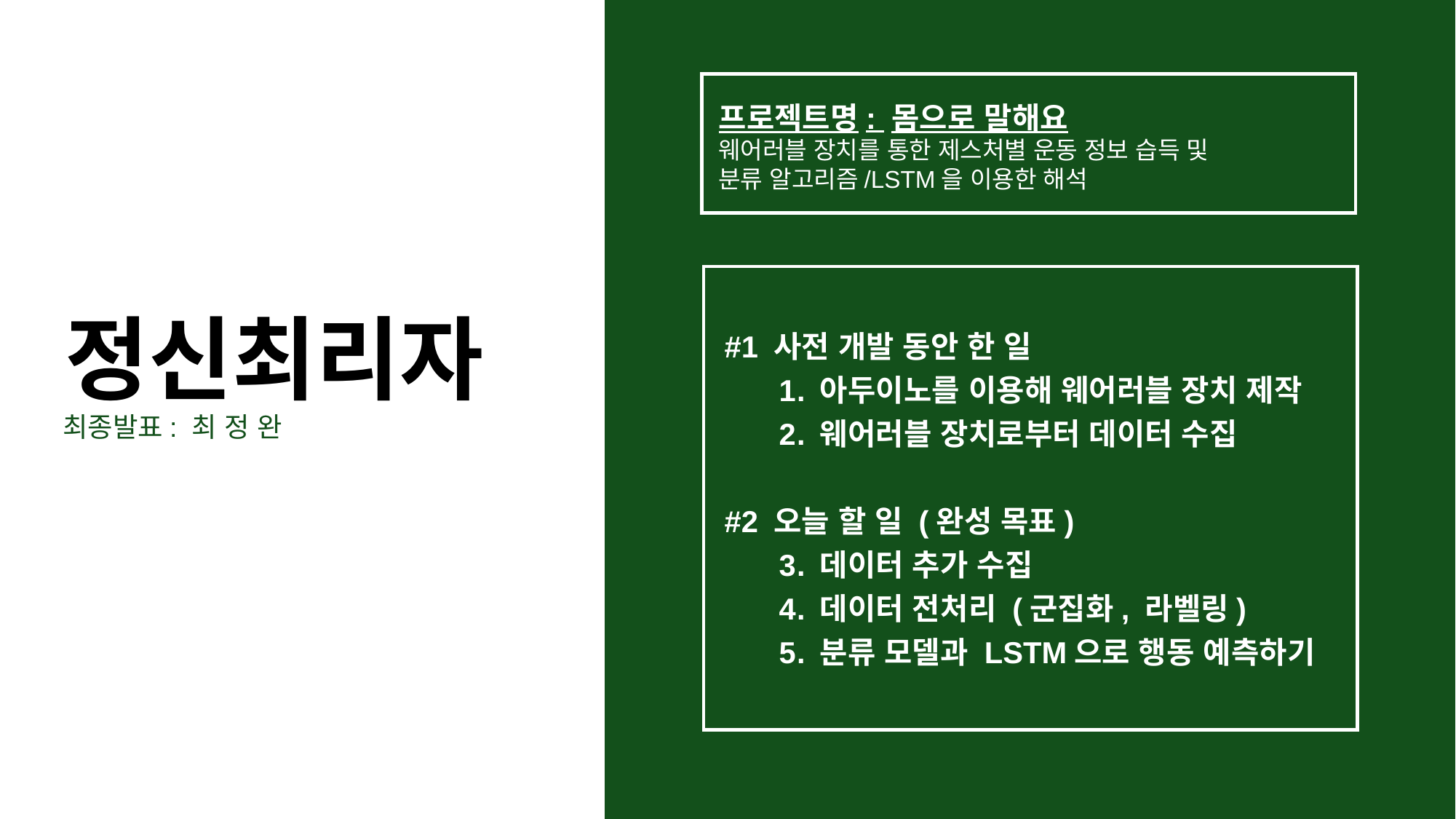

프로젝트명: 몸으로 말해요
웨어러블 장치를 통한 제스처별 운동 정보 습득 및
분류 알고리즘/LSTM을 이용한 해석

정신최리자
#1 사전 개발 동안 한 일
아두이노를 이용해 웨어러블 장치 제작
웨어러블 장치로부터 데이터 수집

#2 오늘 할 일 (완성 목표)
데이터 추가 수집
데이터 전처리 (군집화, 라벨링)
분류 모델과 LSTM으로 행동 예측하기
최종발표: 최 정 완